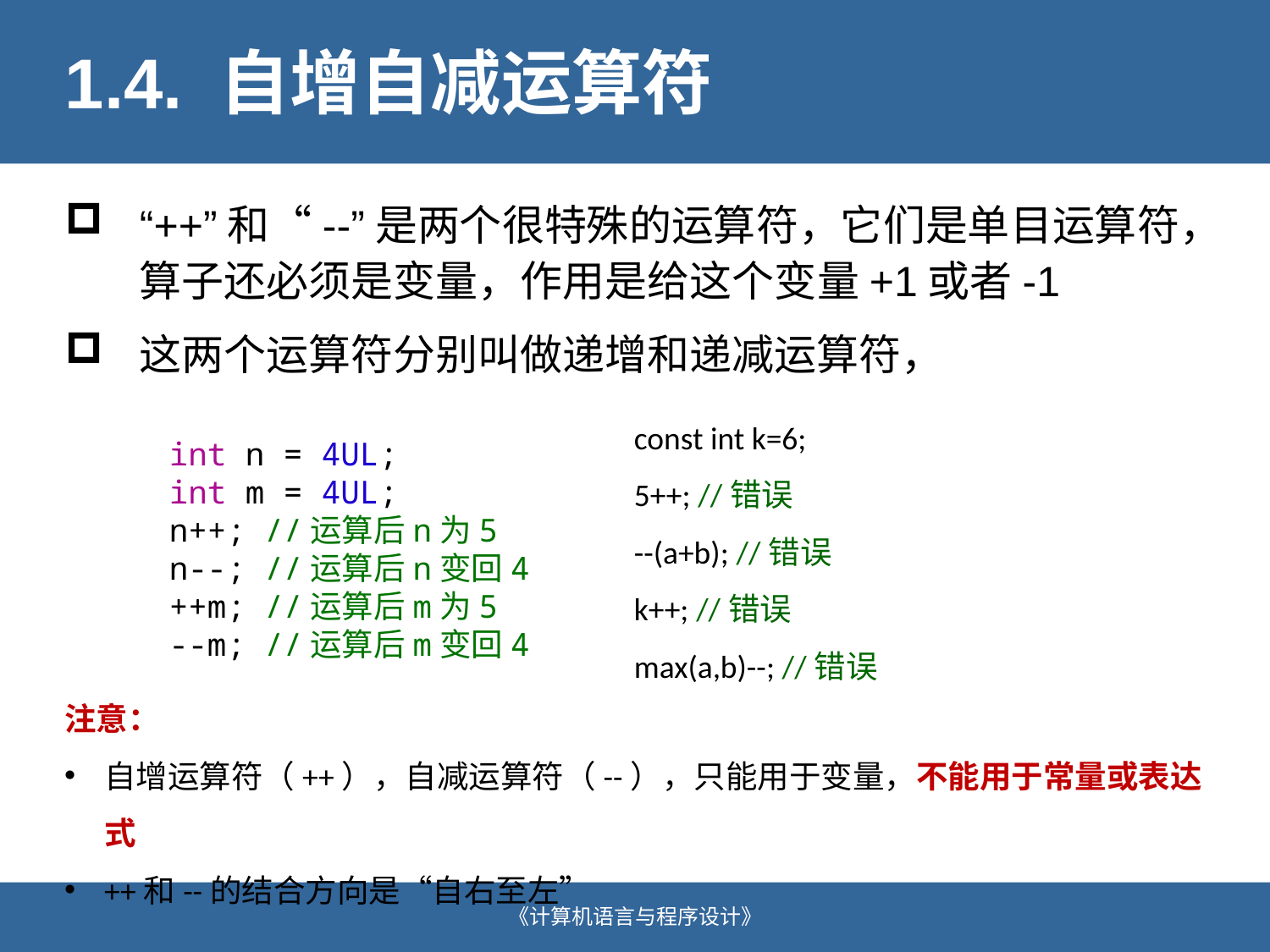

# 1.4. 自增自减运算符
“++”和“--”是两个很特殊的运算符，它们是单目运算符，算子还必须是变量，作用是给这个变量+1或者-1
这两个运算符分别叫做递增和递减运算符，
const int k=6;
5++; //错误
--(a+b); //错误
k++; //错误
max(a,b)--; //错误
int n = 4UL;
int m = 4UL;
n++; //运算后n为5
n--; //运算后n变回4
++m; //运算后m为5
--m; //运算后m变回4
注意：
自增运算符（++），自减运算符（--），只能用于变量，不能用于常量或表达式
++和--的结合方向是“自右至左”

《计算机语言与程序设计》
24